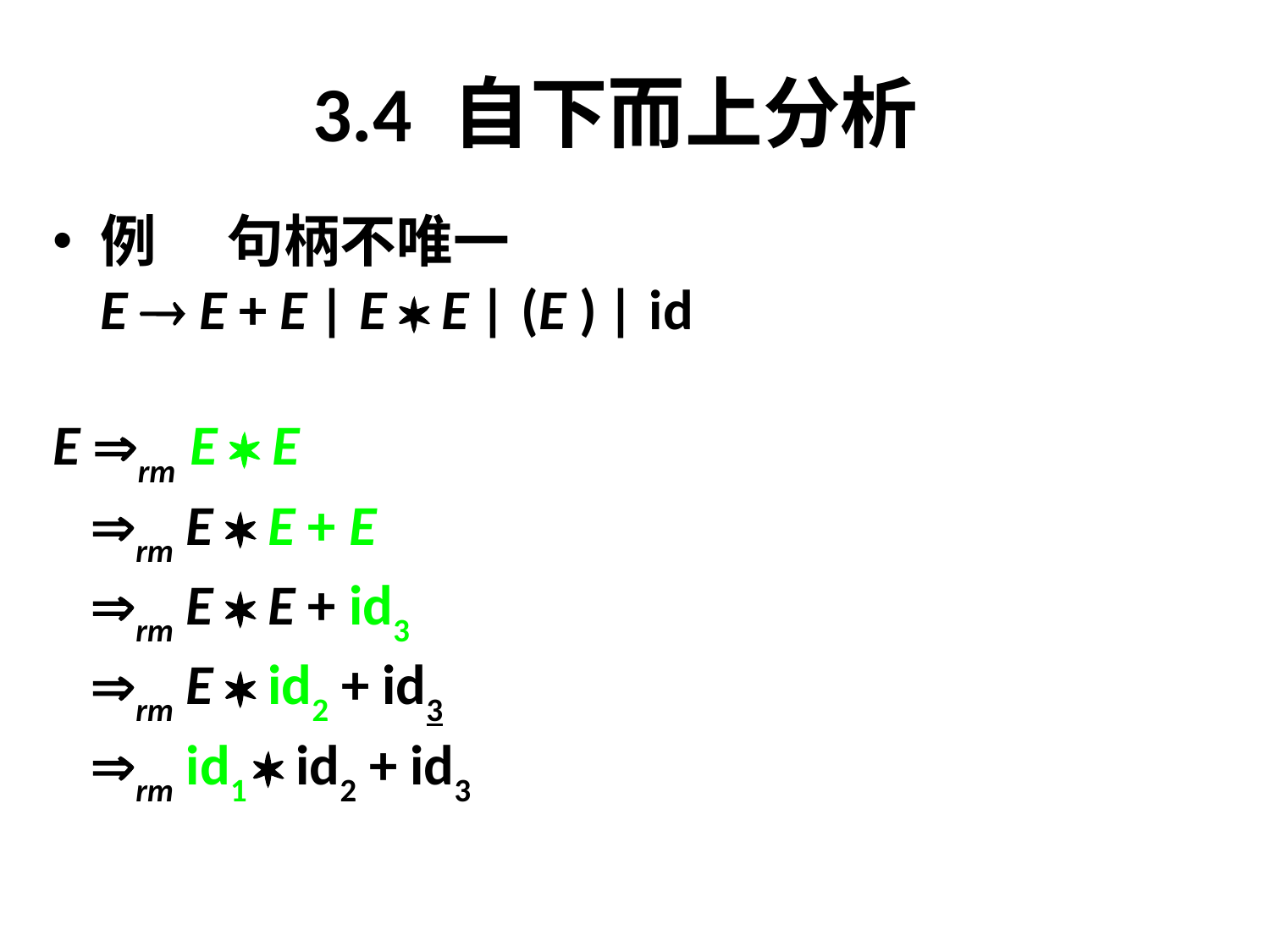

# 3.4 自下而上分析
例	句柄不唯一
	E → E + E | E ∗ E | (E ) | id

E ⇒rm  E ∗ E
   ⇒rm E ∗ E + E
   ⇒rm E ∗ E + id3
   ⇒rm E ∗ id2 + id3
   ⇒rm id1 ∗ id2 + id3